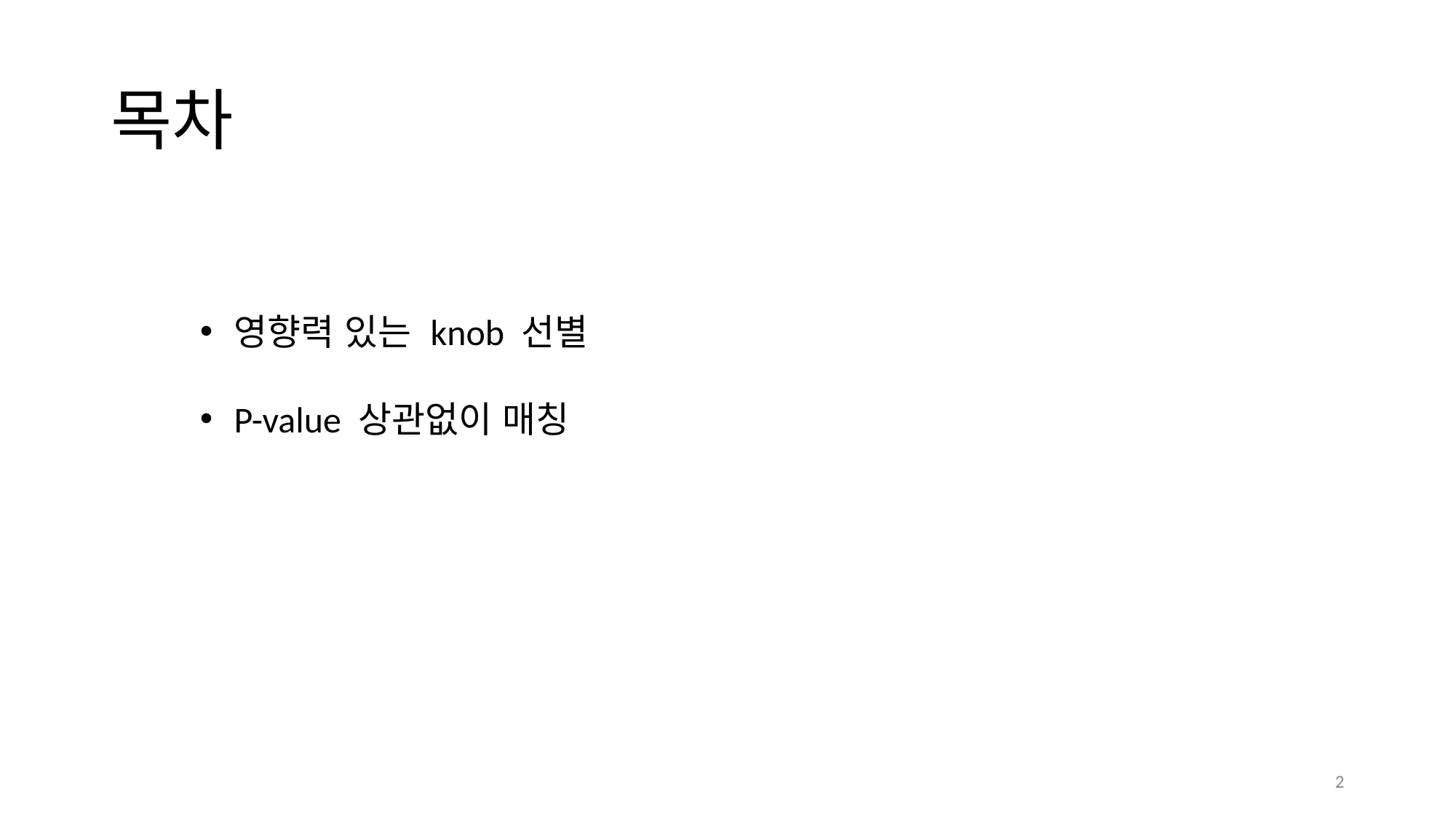

# 목차
영향력 있는 knob 선별
P-value 상관없이 매칭
2